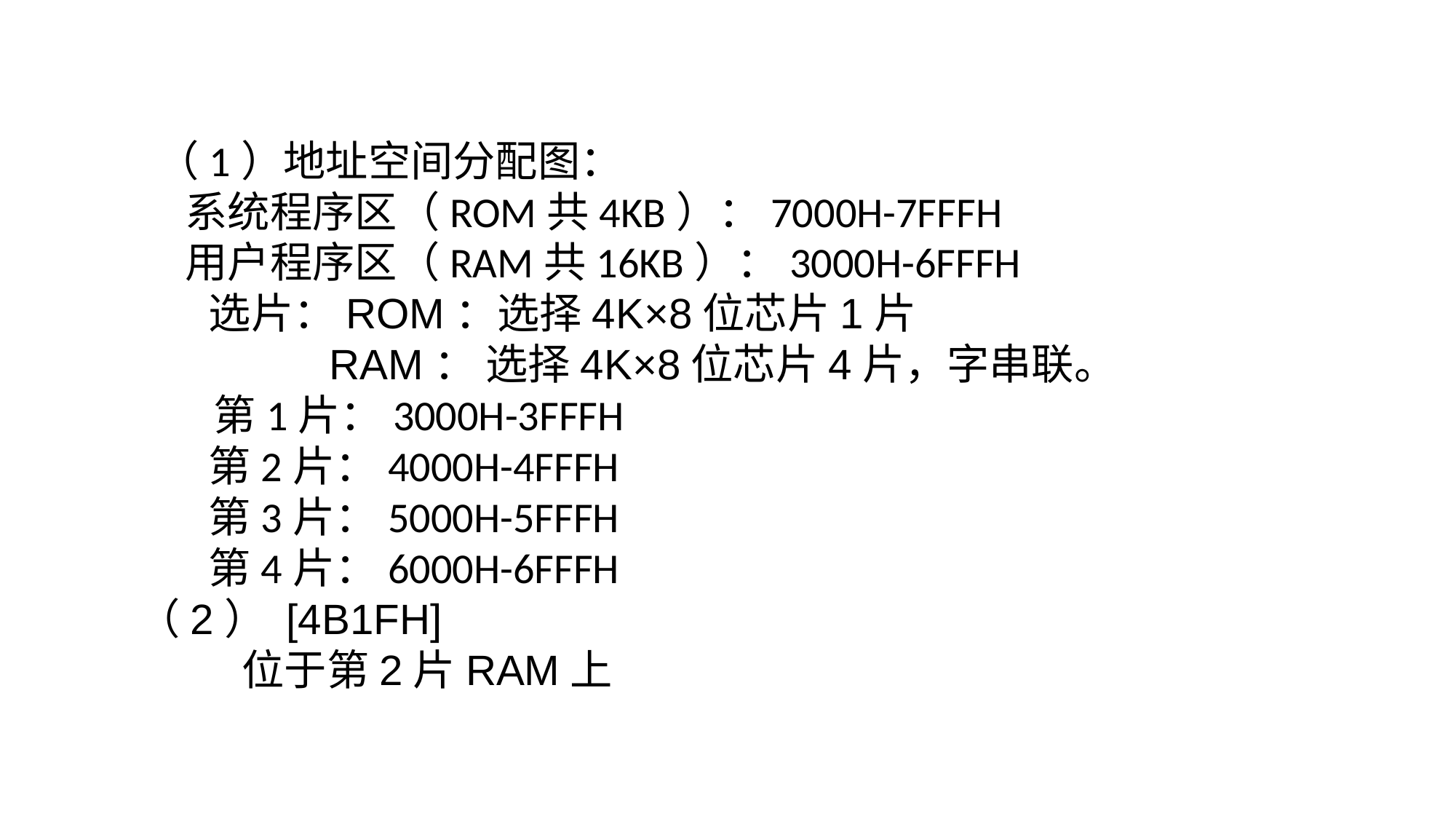

（1）地址空间分配图：
        系统程序区（ROM共4KB）：7000H-7FFFH
        用户程序区（RAM共16KB）：3000H-6FFFH
          	选片：ROM：选择4K×8位芯片1片
              	 RAM： 选择4K×8位芯片4片，字串联。
           第1片：3000H-3FFFH
               	第2片：4000H-4FFFH
  	第3片：5000H-5FFFH
	第4片：6000H-6FFFH
   （2） [4B1FH]
              位于第2片RAM上